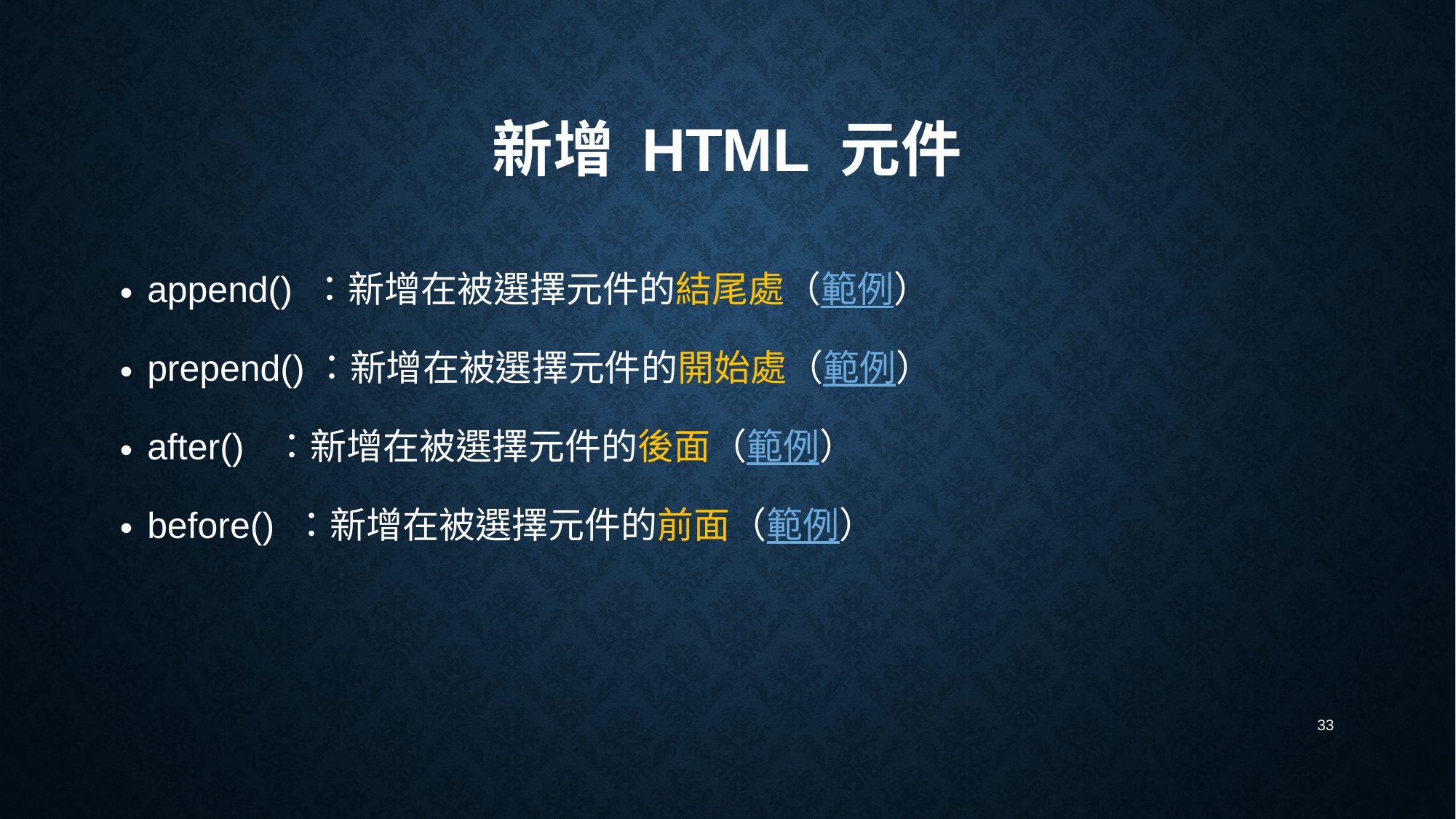

# 新增 HTML 元件
append() ：新增在被選擇元件的結尾處（範例）
prepend()：新增在被選擇元件的開始處（範例）
after()  ：新增在被選擇元件的後面（範例）
before() ：新增在被選擇元件的前面（範例）

33